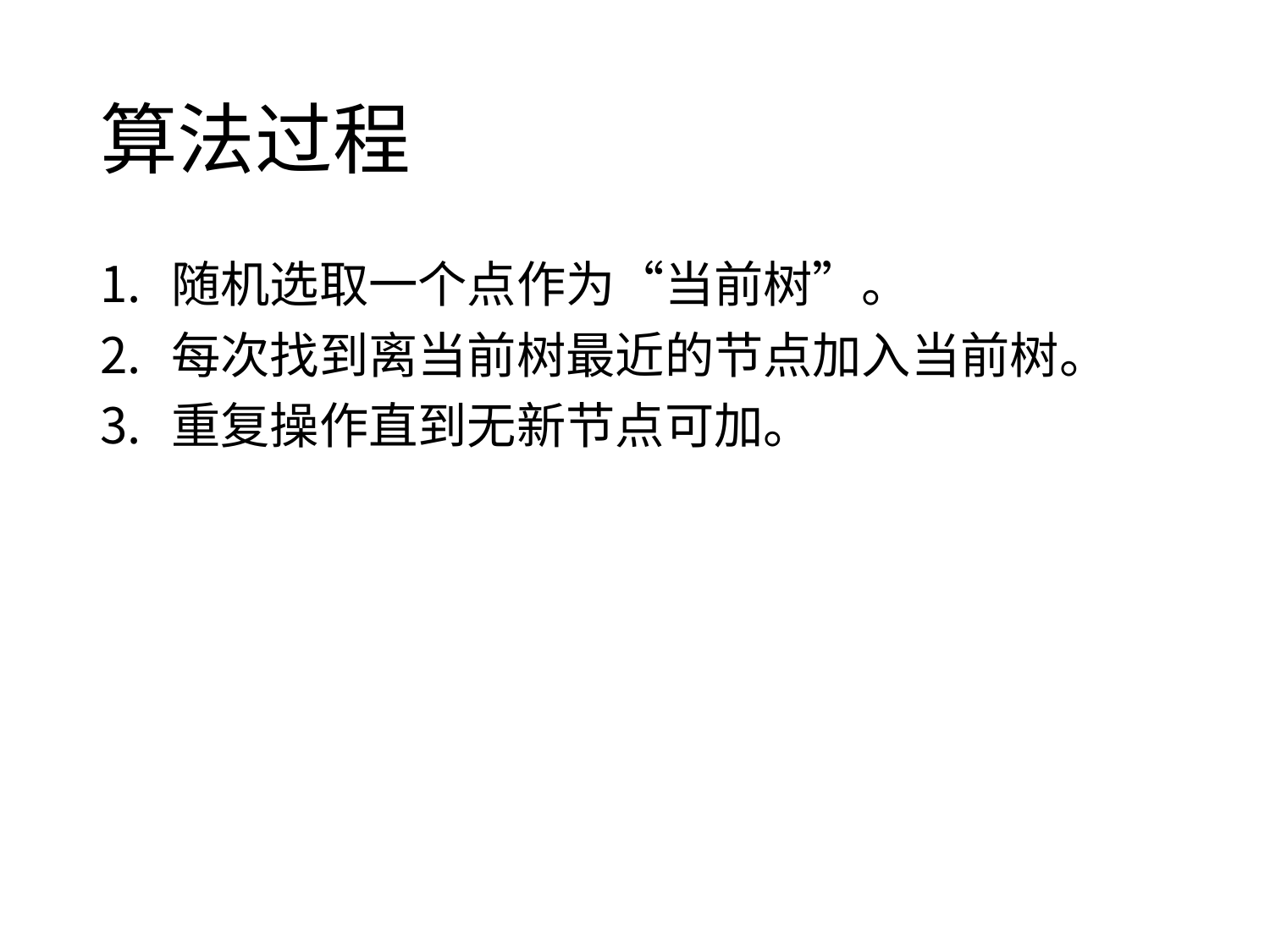

# 算法过程
随机选取一个点作为“当前树”。
每次找到离当前树最近的节点加入当前树。
重复操作直到无新节点可加。